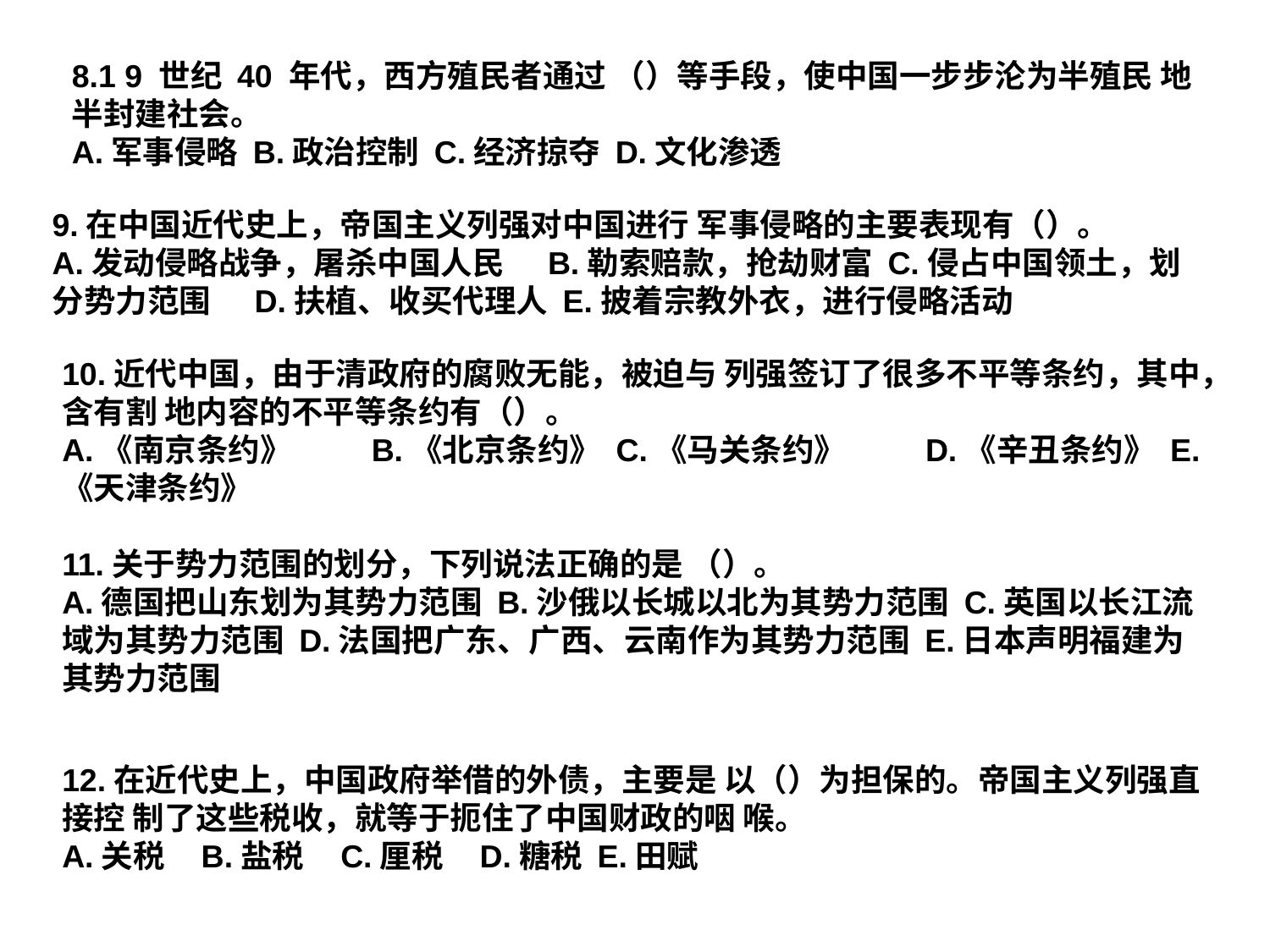

8.1 9 世纪 40 年代，西方殖民者通过 （）等手段，使中国一步步沦为半殖民 地半封建社会。
A.军事侵略 B.政治控制 C.经济掠夺 D.文化渗透
9.在中国近代史上，帝国主义列强对中国进行 军事侵略的主要表现有（）。
A.发动侵略战争，屠杀中国人民     B.勒索赔款，抢劫财富 C.侵占中国领土，划分势力范围     D.扶植、收买代理人 E.披着宗教外衣，进行侵略活动
10.近代中国，由于清政府的腐败无能，被迫与 列强签订了很多不平等条约，其中，含有割 地内容的不平等条约有（）。
A.《南京条约》          B.《北京条约》 C.《马关条约》          D.《辛丑条约》 E.《天津条约》

11.关于势力范围的划分，下列说法正确的是 （）。
A.德国把山东划为其势力范围 B.沙俄以长城以北为其势力范围 C.英国以长江流域为其势力范围 D.法国把广东、广西、云南作为其势力范围 E.日本声明福建为其势力范围
12.在近代史上，中国政府举借的外债，主要是 以（）为担保的。帝国主义列强直接控 制了这些税收，就等于扼住了中国财政的咽 喉。
A.关税    B.盐税    C.厘税    D.糖税 E.田赋